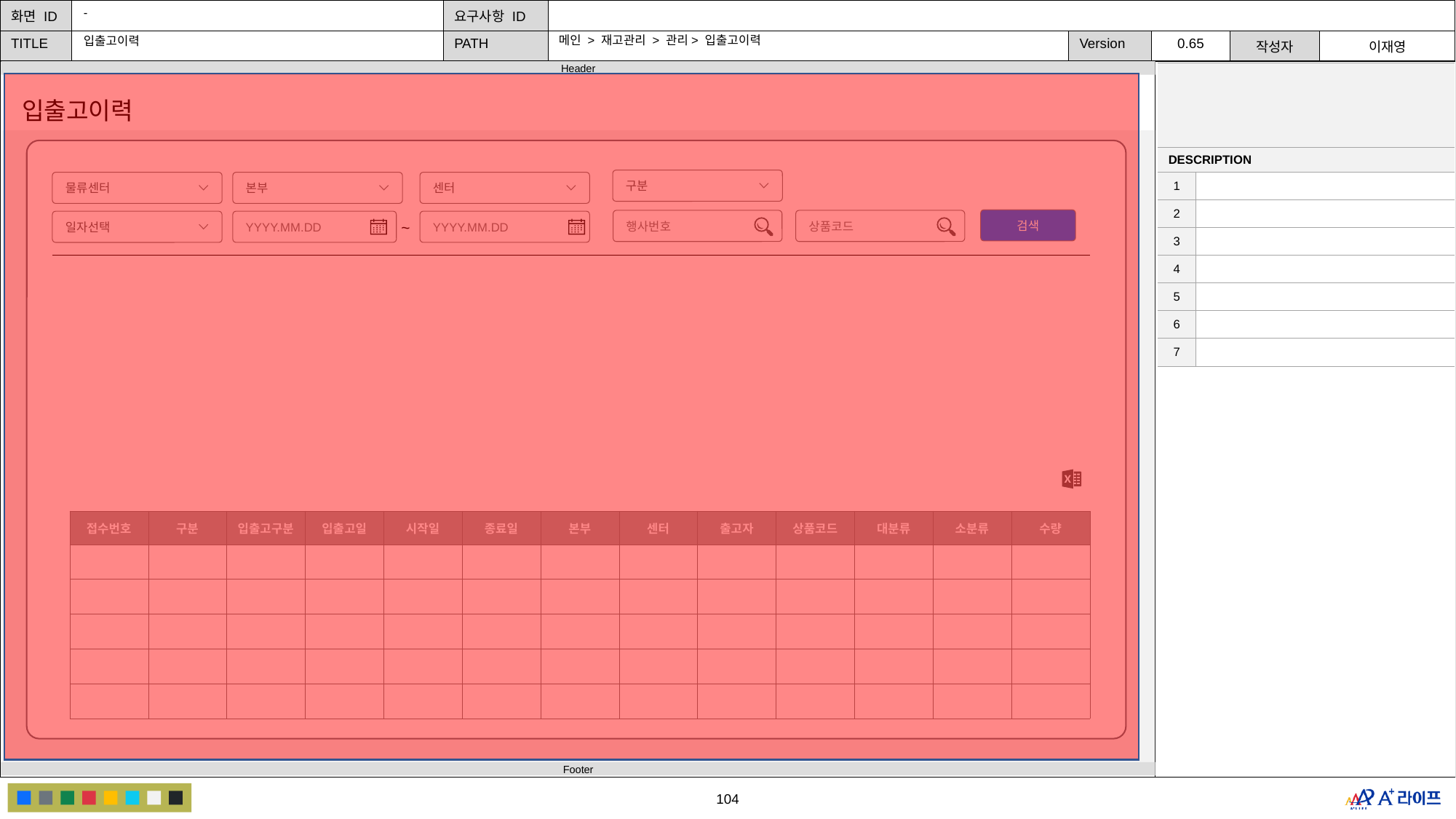

-

메인 > 재고관리 > 관리> 입출고이력
입출고이력
|  |  |
| --- | --- |
| DESCRIPTION |  |
| 1 |  |
| 2 |  |
| 3 |  |
| 4 |  |
| 5 |  |
| 6 |  |
| 7 |  |

입출고이력

구분

물류센터

본부

센터

검색
행사번호
상품코드
YYYY.MM.DD

YYYY.MM.DD

~
일자선택

| 접수번호 | 구분 | 입출고구분 | 입출고일 | 시작일 | 종료일 | 본부 | 센터 | 출고자 | 상품코드 | 대분류 | 소분류 | 수량 |
| --- | --- | --- | --- | --- | --- | --- | --- | --- | --- | --- | --- | --- |
|  |  |  |  |  |  |  |  |  |  |  |  |  |
|  |  |  |  |  |  |  |  |  |  |  |  |  |
|  |  |  |  |  |  |  |  |  |  |  |  |  |
|  |  |  |  |  |  |  |  |  |  |  |  |  |
|  |  |  |  |  |  |  |  |  |  |  |  |  |